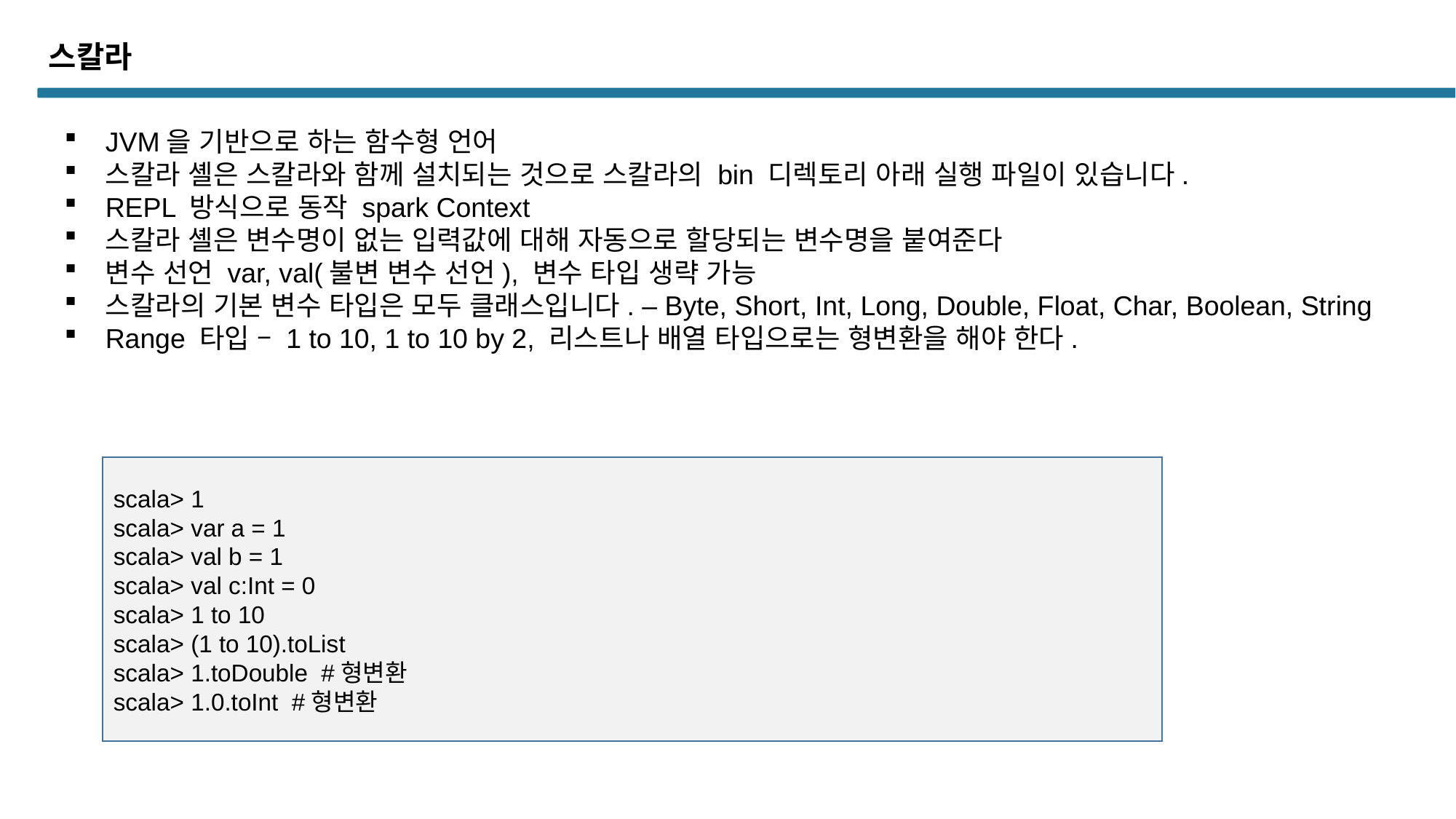

스칼라
JVM을 기반으로 하는 함수형 언어
스칼라 셸은 스칼라와 함께 설치되는 것으로 스칼라의 bin 디렉토리 아래 실행 파일이 있습니다.
REPL 방식으로 동작 spark Context
스칼라 셸은 변수명이 없는 입력값에 대해 자동으로 할당되는 변수명을 붙여준다
변수 선언 var, val(불변 변수 선언), 변수 타입 생략 가능
스칼라의 기본 변수 타입은 모두 클래스입니다. – Byte, Short, Int, Long, Double, Float, Char, Boolean, String
Range 타입 – 1 to 10, 1 to 10 by 2, 리스트나 배열 타입으로는 형변환을 해야 한다.

scala> 1
scala> var a = 1
scala> val b = 1
scala> val c:Int = 0
scala> 1 to 10
scala> (1 to 10).toList
scala> 1.toDouble  #형변환
scala> 1.0.toInt  #형변환